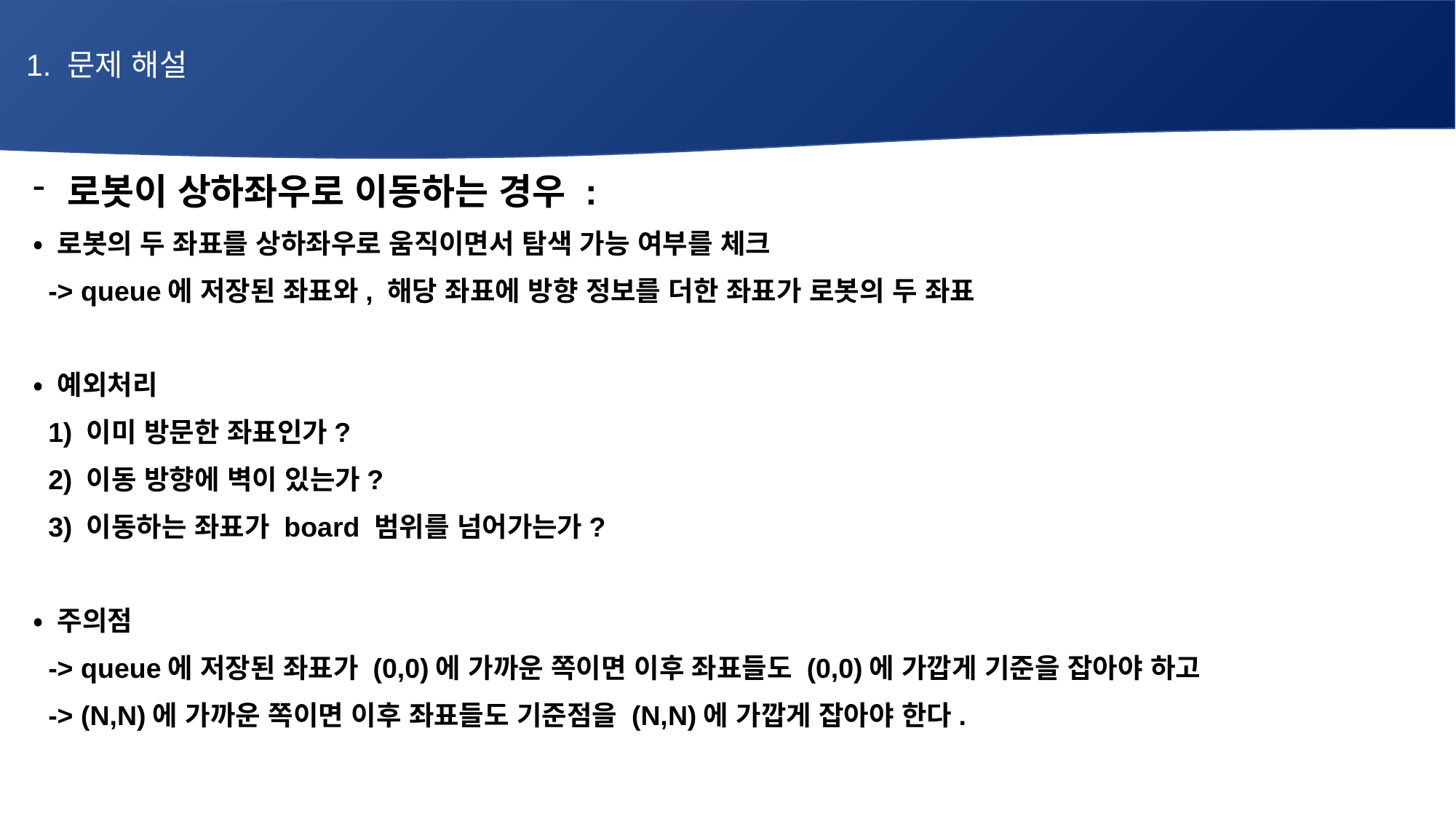

1. 문제 해설
로봇이 상하좌우로 이동하는 경우 :
• 로봇의 두 좌표를 상하좌우로 움직이면서 탐색 가능 여부를 체크
  -> queue에 저장된 좌표와, 해당 좌표에 방향 정보를 더한 좌표가 로봇의 두 좌표

• 예외처리
  1) 이미 방문한 좌표인가?
  2) 이동 방향에 벽이 있는가?
  3) 이동하는 좌표가 board 범위를 넘어가는가?

• 주의점
  -> queue에 저장된 좌표가 (0,0)에 가까운 쪽이면 이후 좌표들도 (0,0)에 가깝게 기준을 잡아야 하고
  -> (N,N)에 가까운 쪽이면 이후 좌표들도 기준점을 (N,N)에 가깝게 잡아야 한다.